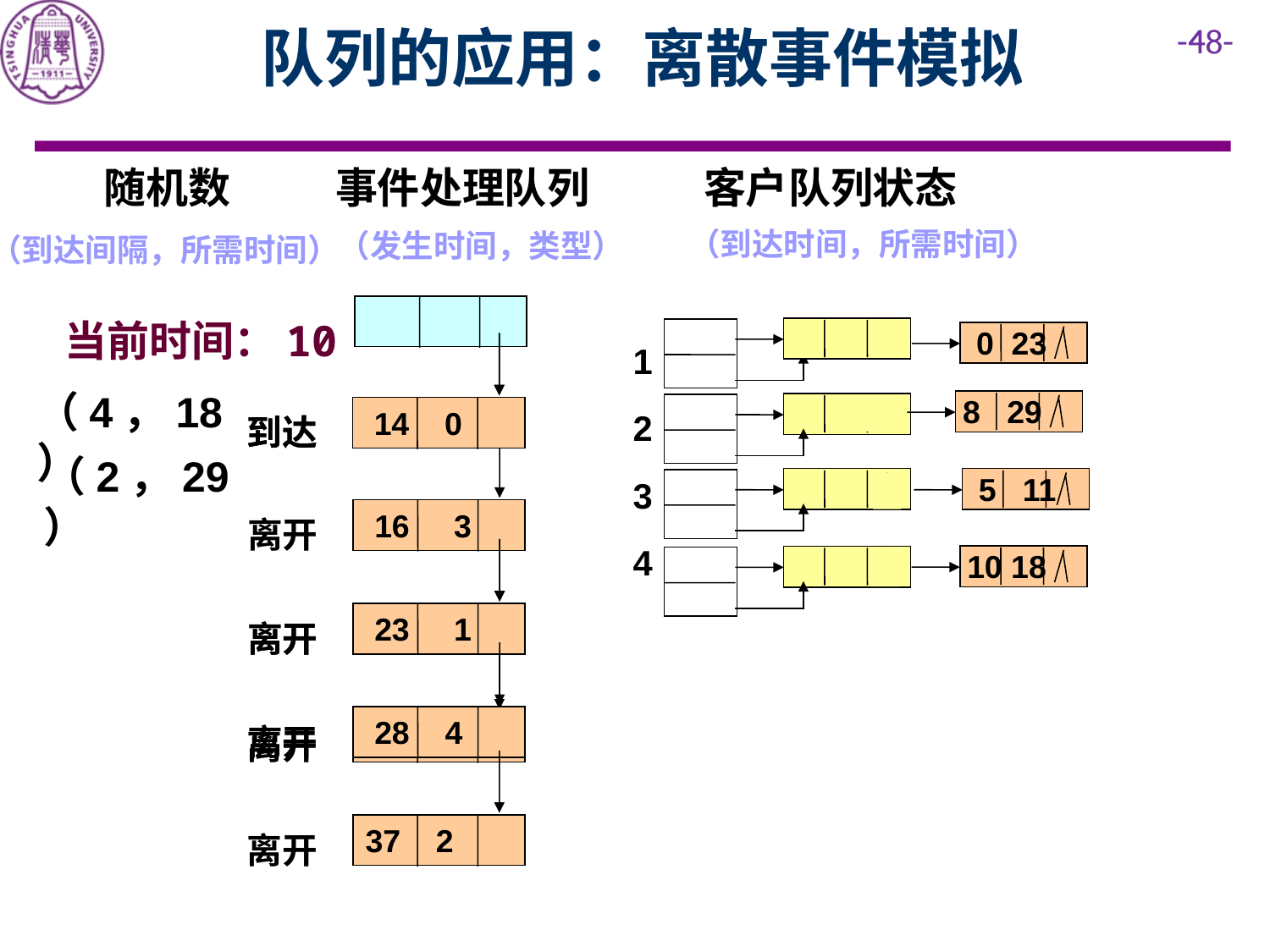

队列的应用：离散事件模拟
随机数           事件处理队列            客户队列状态
（到达时间，所需时间）
（发生时间，类型）
（到达间隔，所需时间）

当前时间：10
  0  23

1
2
3
4

 10    0

到达

 14    0

到达
（4，18 ）
 8   29

 16     3

离开
（2，29）
  5   11

 23     1

离开

 28    4

离开

37    2

离开

 23    1

离开

37    2

离开
 10 18